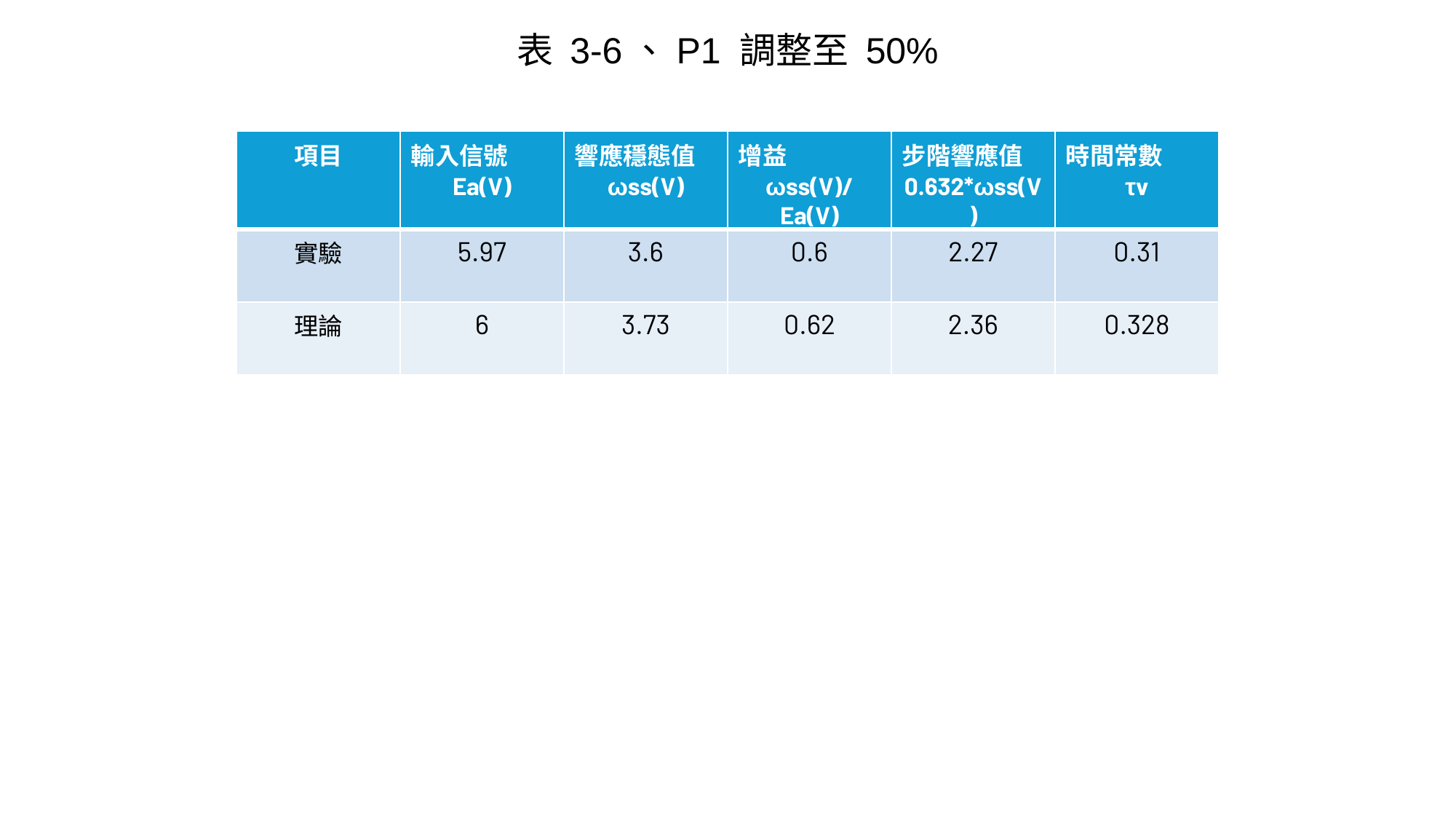

表 3-6、P1 調整至 50%
| 項目 | 輸入信號 Ea(V) | 響應穩態值 ωss(V) | 增益 ωss(V)/Ea(V) | 步階響應值 0.632\*ωss(V) | 時間常數 τv |
| --- | --- | --- | --- | --- | --- |
| 實驗 | 5.97 | 3.6 | 0.6 | 2.27 | 0.31 |
| 理論 | 6 | 3.73 | 0.62 | 2.36 | 0.328 |